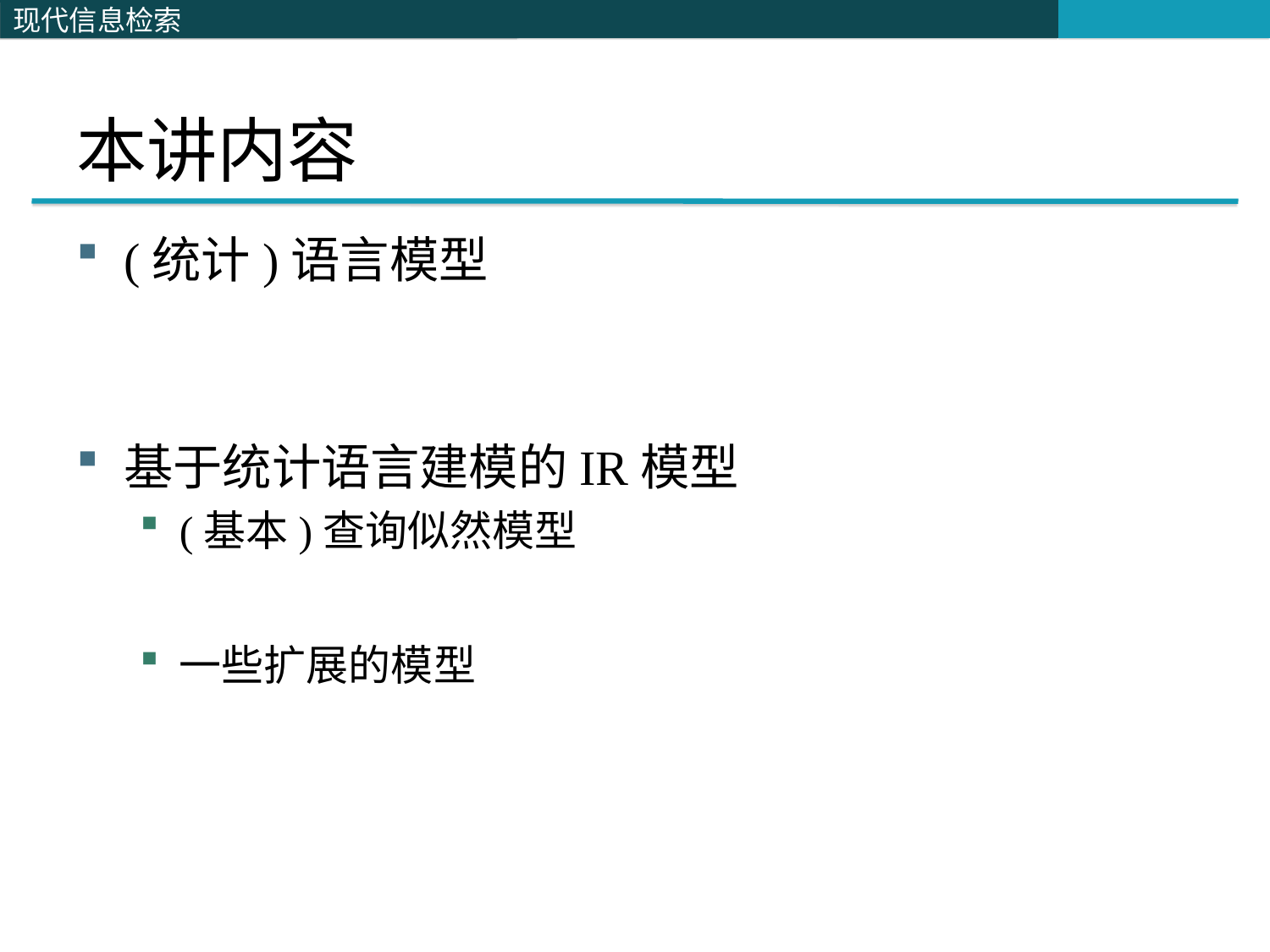

# 本讲内容
(统计)语言模型

基于统计语言建模的IR模型
(基本)查询似然模型

一些扩展的模型